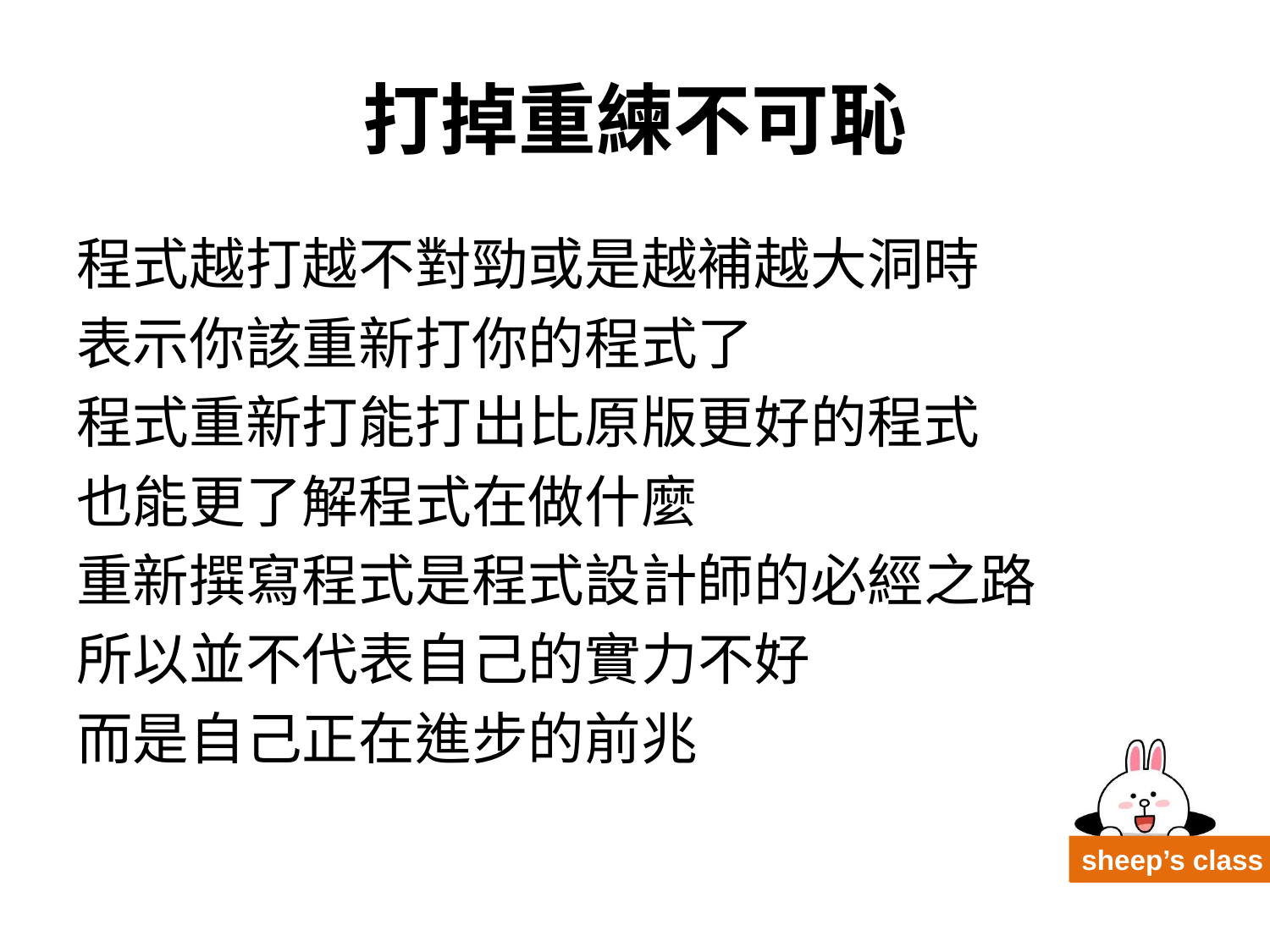

# 打掉重練不可恥
程式越打越不對勁或是越補越大洞時
表示你該重新打你的程式了
程式重新打能打出比原版更好的程式
也能更了解程式在做什麼
重新撰寫程式是程式設計師的必經之路
所以並不代表自己的實力不好
而是自己正在進步的前兆